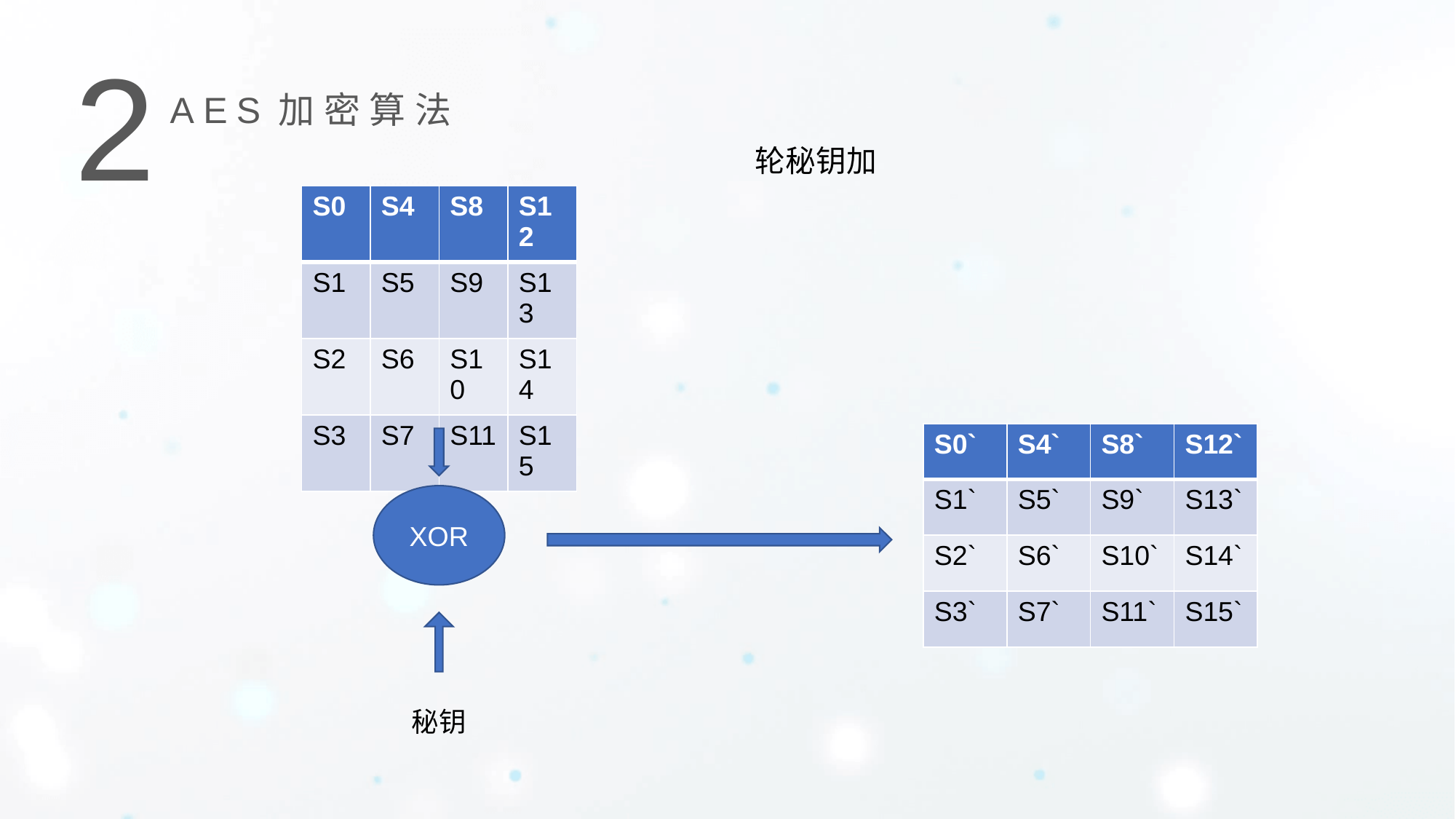

2
AES加密算法
轮秘钥加

| S0 | S4 | S8 | S12 |
| --- | --- | --- | --- |
| S1 | S5 | S9 | S13 |
| S2 | S6 | S10 | S14 |
| S3 | S7 | S11 | S15 |
| S0` | S4` | S8` | S12` |
| --- | --- | --- | --- |
| S1` | S5` | S9` | S13` |
| S2` | S6` | S10` | S14` |
| S3` | S7` | S11` | S15` |

XOR

秘钥